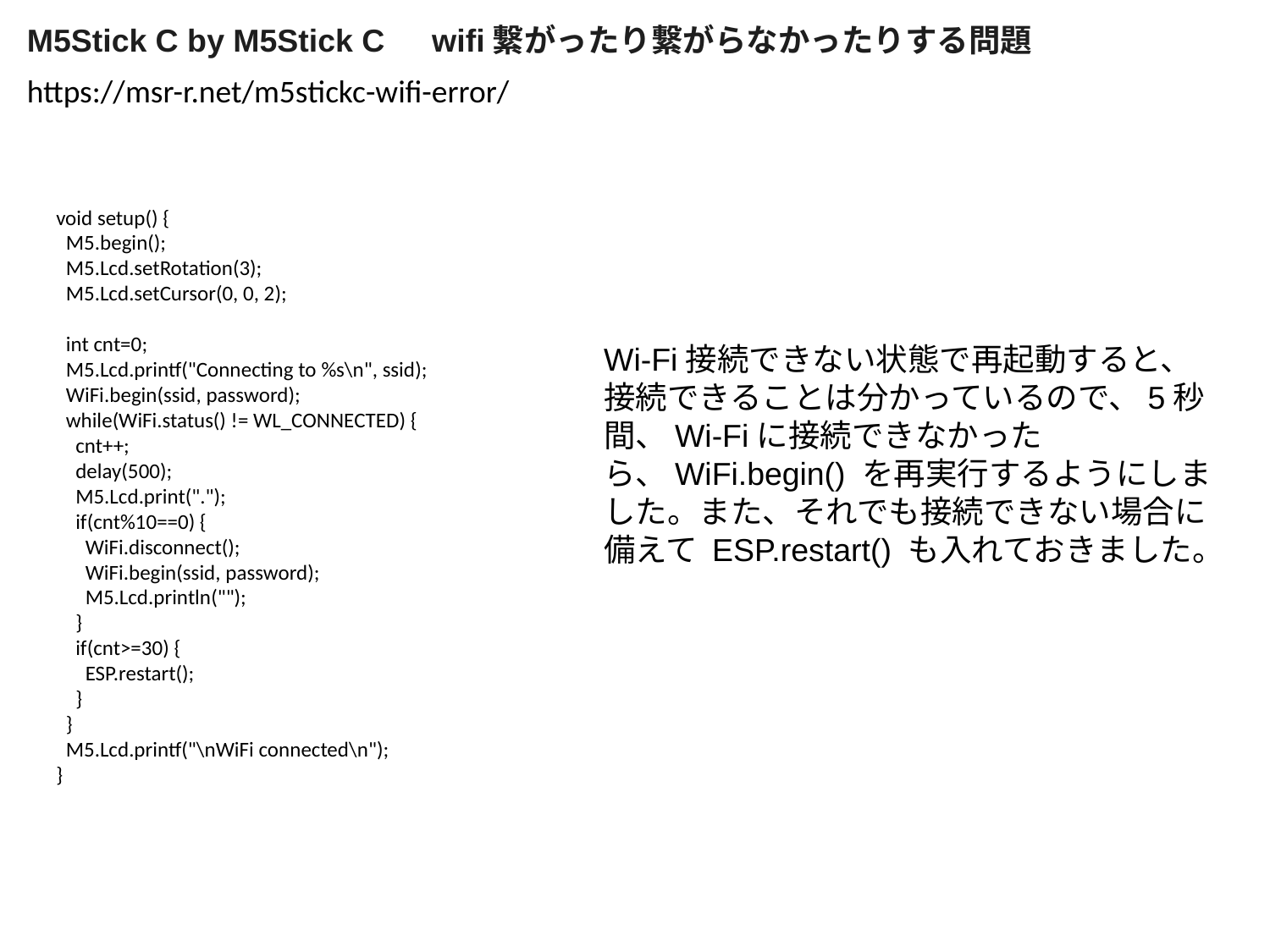

M5Stick C by M5Stick C　wifi繋がったり繋がらなかったりする問題
https://msr-r.net/m5stickc-wifi-error/
void setup() {
  M5.begin();
  M5.Lcd.setRotation(3);
  M5.Lcd.setCursor(0, 0, 2);

  int cnt=0;
  M5.Lcd.printf("Connecting to %s\n", ssid);
  WiFi.begin(ssid, password);
  while(WiFi.status() != WL_CONNECTED) {
    cnt++;
    delay(500);
    M5.Lcd.print(".");
    if(cnt%10==0) {
      WiFi.disconnect();
      WiFi.begin(ssid, password);
      M5.Lcd.println("");
    }
    if(cnt>=30) {
      ESP.restart();
    }
  }
  M5.Lcd.printf("\nWiFi connected\n");
}
Wi-Fi接続できない状態で再起動すると、接続できることは分かっているので、5秒間、Wi-Fiに接続できなかったら、WiFi.begin() を再実行するようにしました。また、それでも接続できない場合に備えて ESP.restart() も入れておきました。